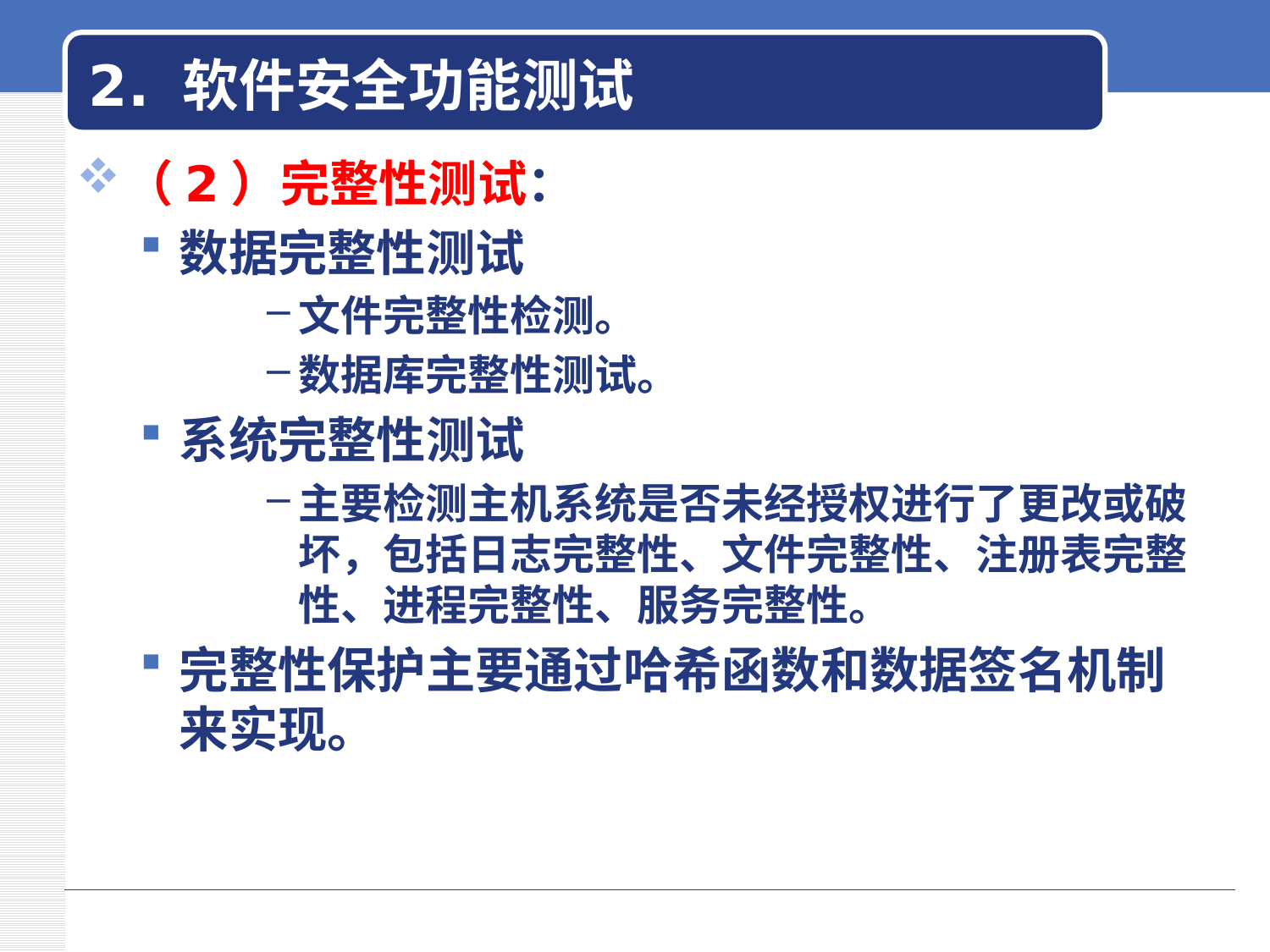

# 2. 软件安全功能测试
（2）完整性测试：
数据完整性测试
文件完整性检测。
数据库完整性测试。
系统完整性测试
主要检测主机系统是否未经授权进行了更改或破坏，包括日志完整性、文件完整性、注册表完整性、进程完整性、服务完整性。
完整性保护主要通过哈希函数和数据签名机制来实现。